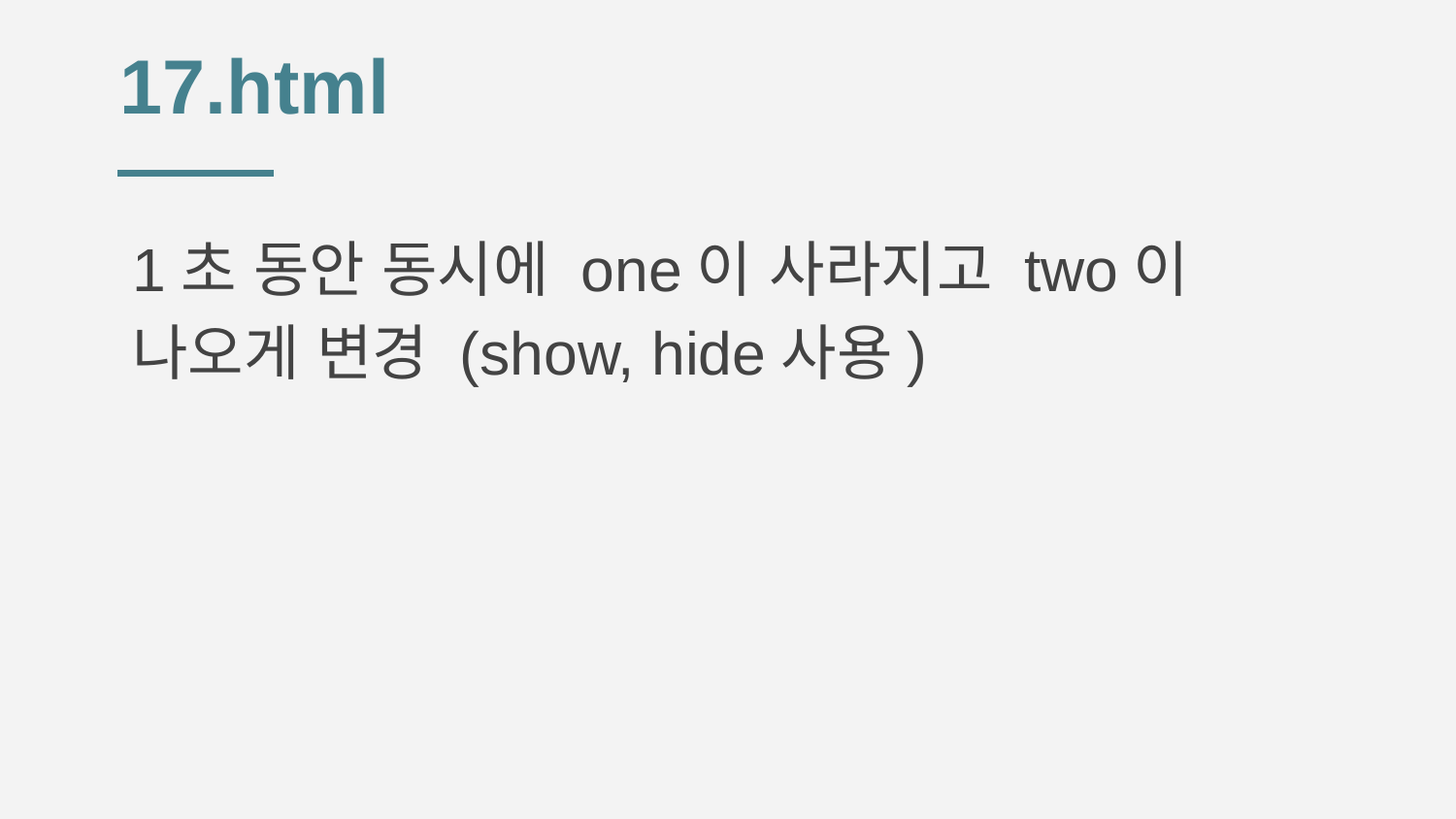

# 17.html
1초 동안 동시에 one이 사라지고 two이 나오게 변경 (show, hide사용)